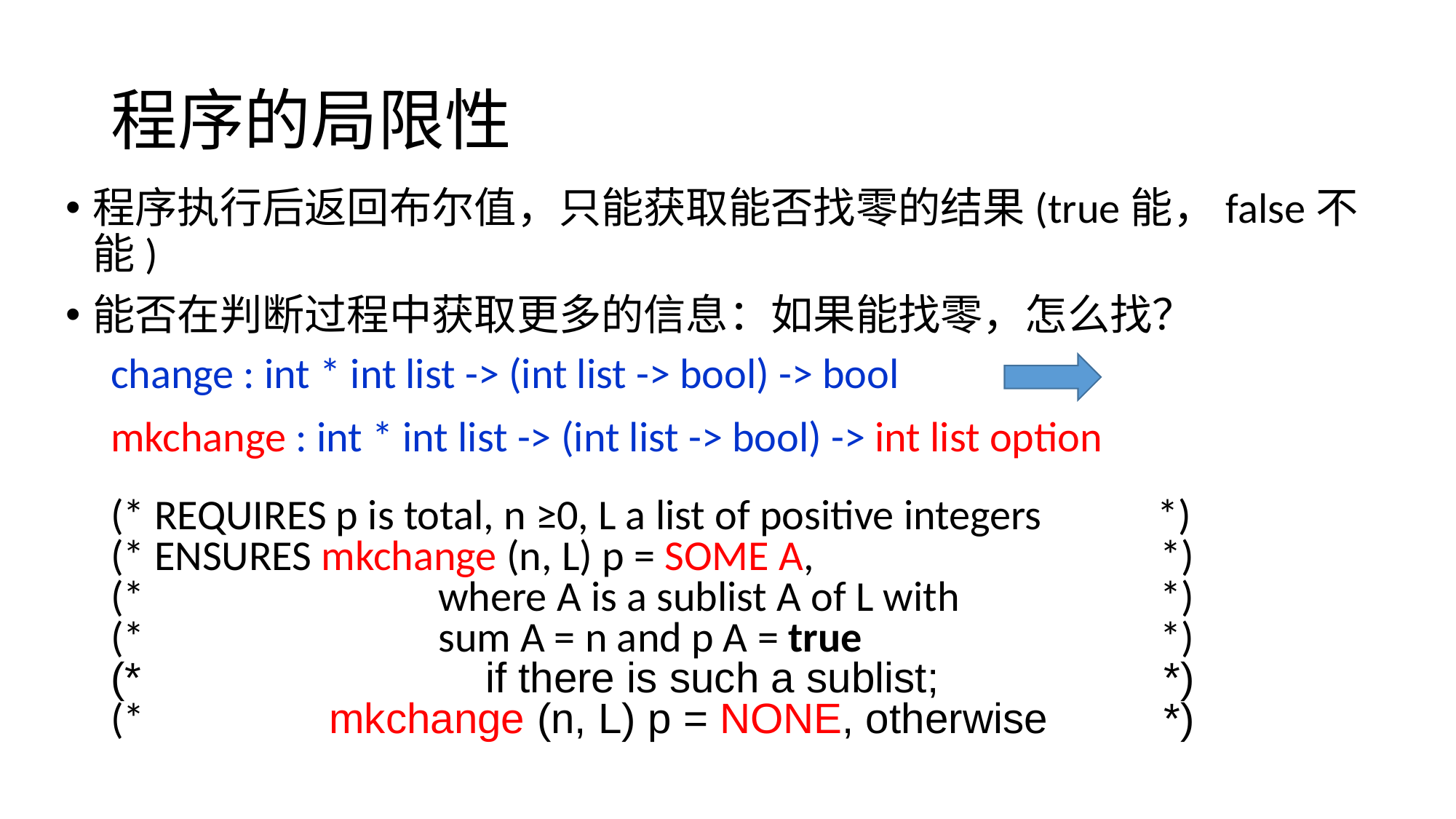

# 程序的局限性
程序执行后返回布尔值，只能获取能否找零的结果(true能，false不能)
能否在判断过程中获取更多的信息：如果能找零，怎么找？
change : int * int list -> (int list -> bool) -> bool

mkchange : int * int list -> (int list -> bool) -> int list option
(* REQUIRES p is total, n ≥0, L a list of positive integers            *)
(* ENSURES mkchange (n, L) p = SOME A,			       *)
(* 			where A is a sublist A of L with		       *)
(* 			sum A = n and p A = true			       *)
(* 			    if there is such a sublist; 	       	      *)
(* 		mkchange (n, L) p = NONE, otherwise	      *)